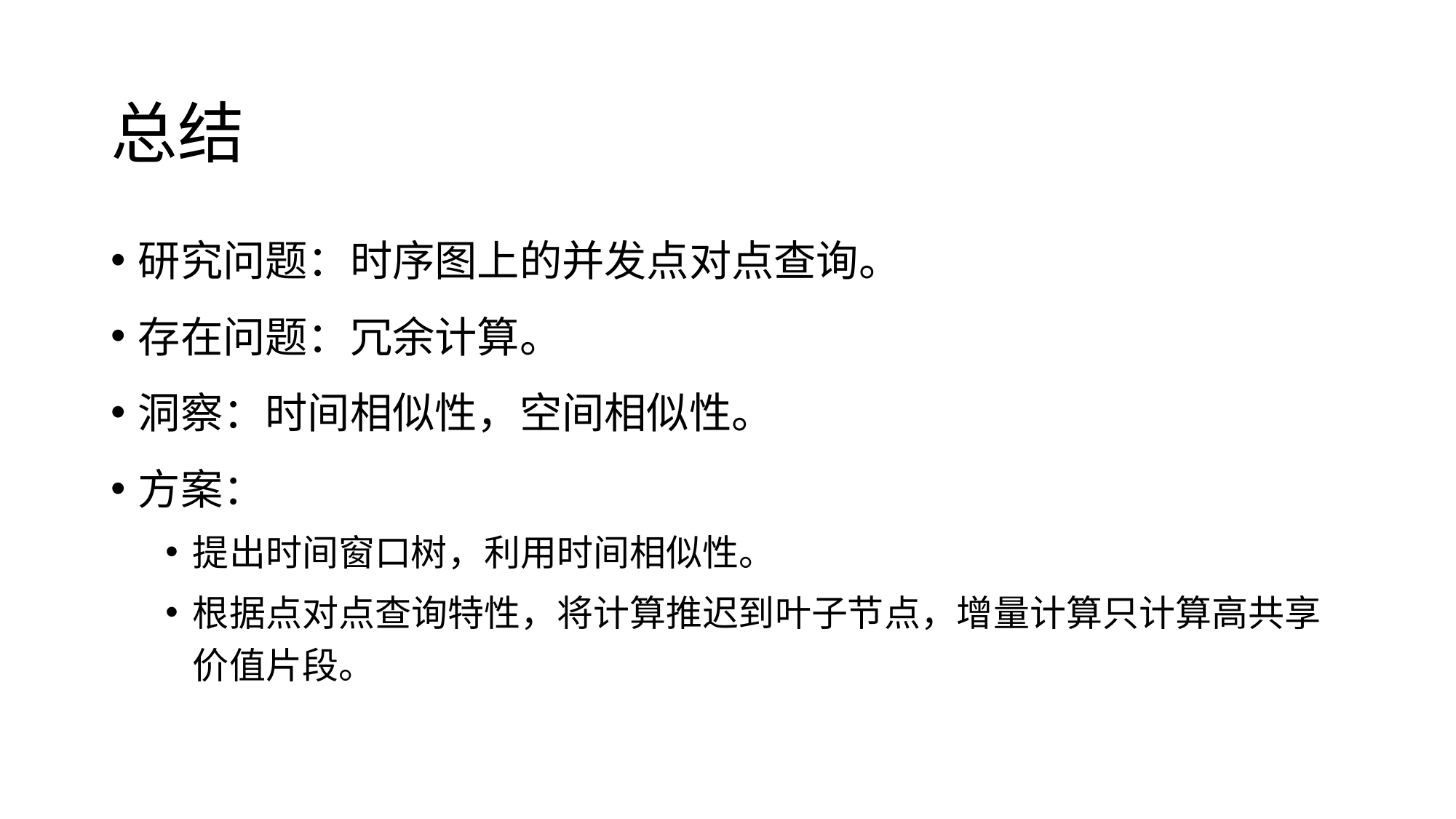

# 总结
研究问题：时序图上的并发点对点查询。
存在问题：冗余计算。
洞察：时间相似性，空间相似性。
方案：
提出时间窗口树，利用时间相似性。
根据点对点查询特性，将计算推迟到叶子节点，增量计算只计算高共享价值片段。